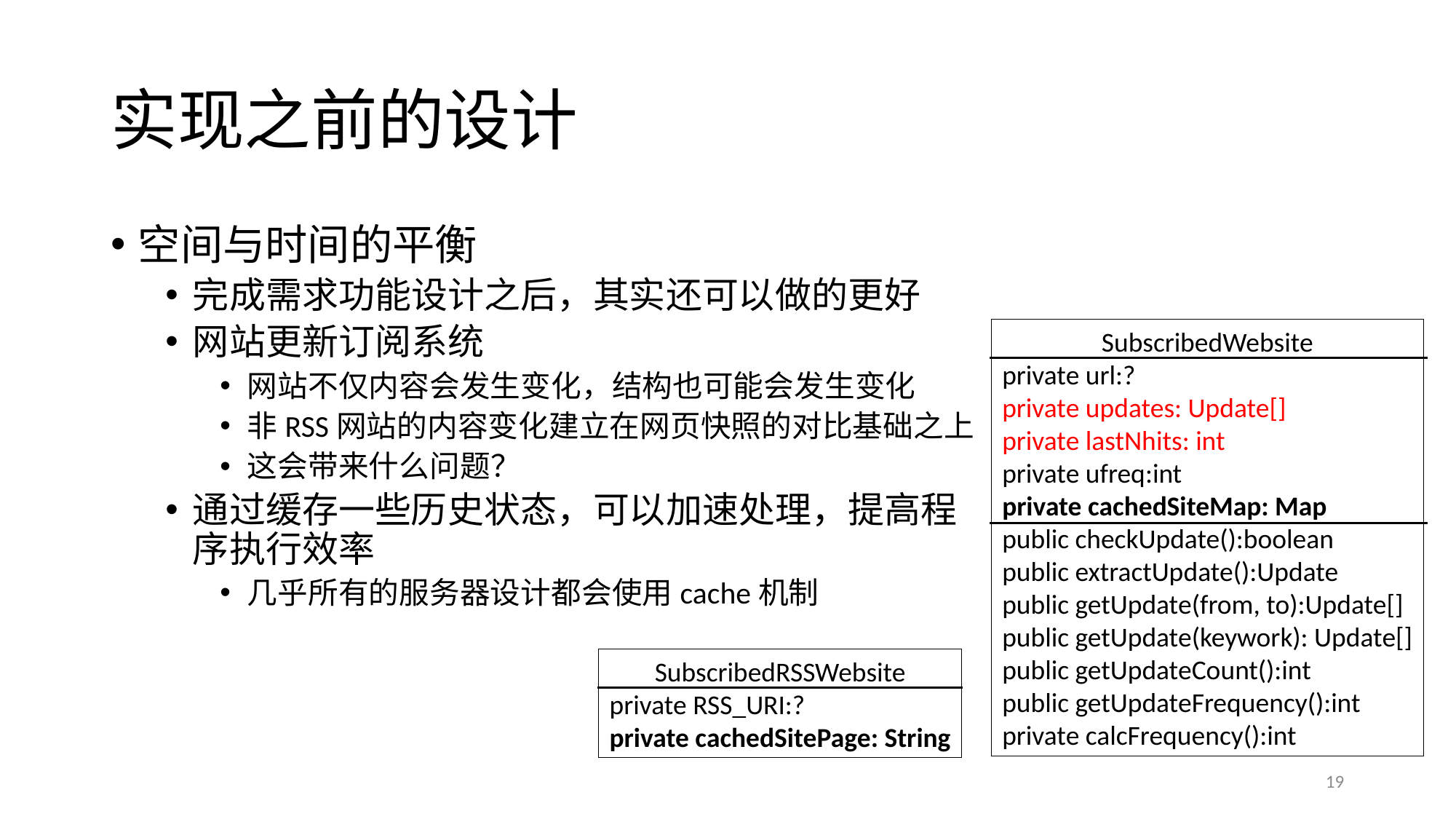

# 实现之前的设计
空间与时间的平衡
完成需求功能设计之后，其实还可以做的更好
网站更新订阅系统
网站不仅内容会发生变化，结构也可能会发生变化
非RSS网站的内容变化建立在网页快照的对比基础之上
这会带来什么问题？
通过缓存一些历史状态，可以加速处理，提高程序执行效率
几乎所有的服务器设计都会使用cache机制
SubscribedWebsite
private url:?
private updates: Update[]
private lastNhits: int
private ufreq:int
private cachedSiteMap: Map
public checkUpdate():boolean
public extractUpdate():Update
public getUpdate(from, to):Update[]
public getUpdate(keywork): Update[]
public getUpdateCount():int
public getUpdateFrequency():int
private calcFrequency():int
SubscribedRSSWebsite
private RSS_URI:?
private cachedSitePage: String
19